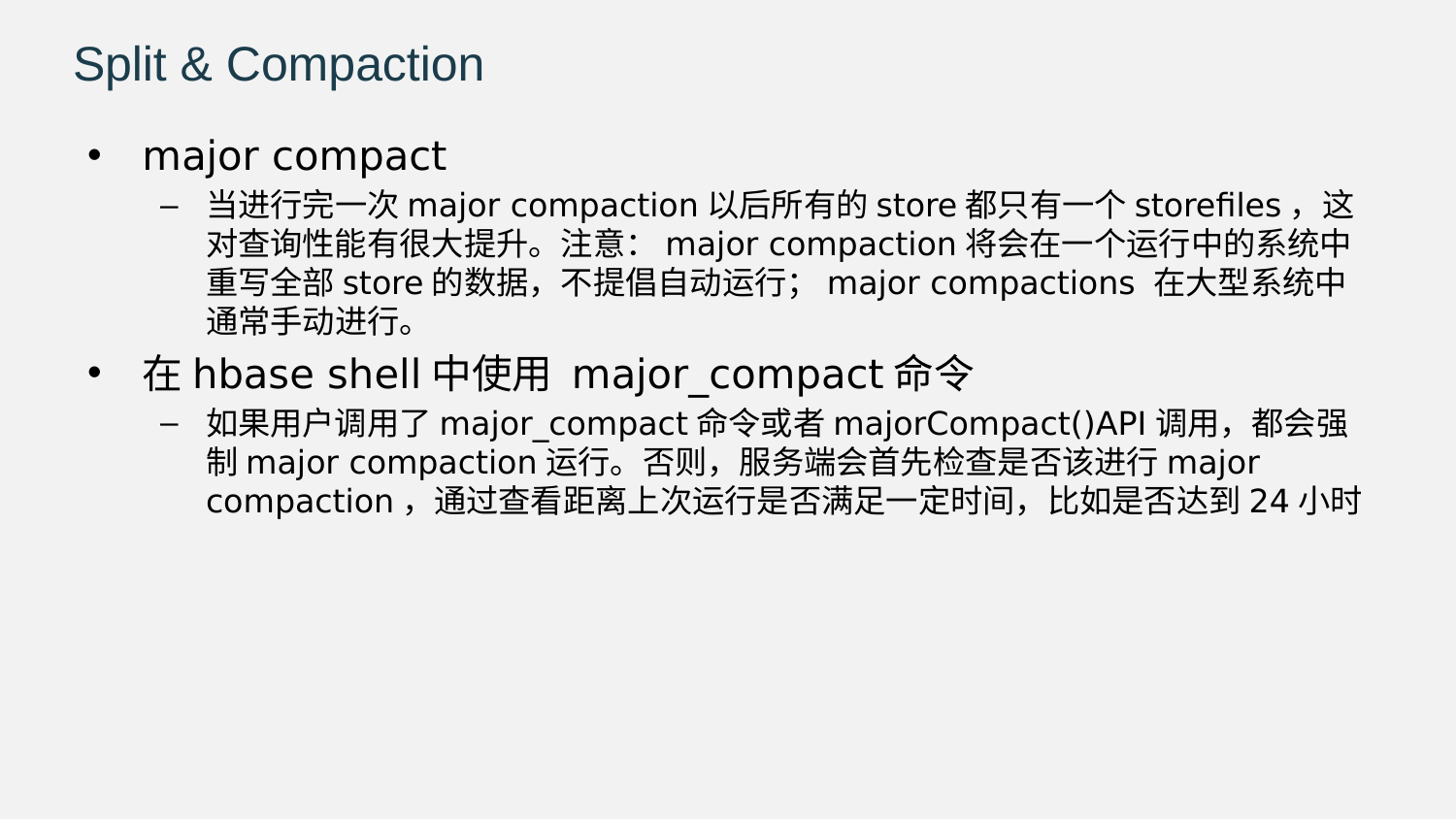

Split & Compaction
major compact
当进行完一次major compaction以后所有的store都只有一个storefiles，这对查询性能有很大提升。注意：major compaction将会在一个运行中的系统中重写全部store的数据，不提倡自动运行；major compactions 在大型系统中通常手动进行。
在hbase shell中使用 major_compact命令
如果用户调用了major_compact命令或者majorCompact()API调用，都会强制major compaction运行。否则，服务端会首先检查是否该进行major compaction，通过查看距离上次运行是否满足一定时间，比如是否达到24小时